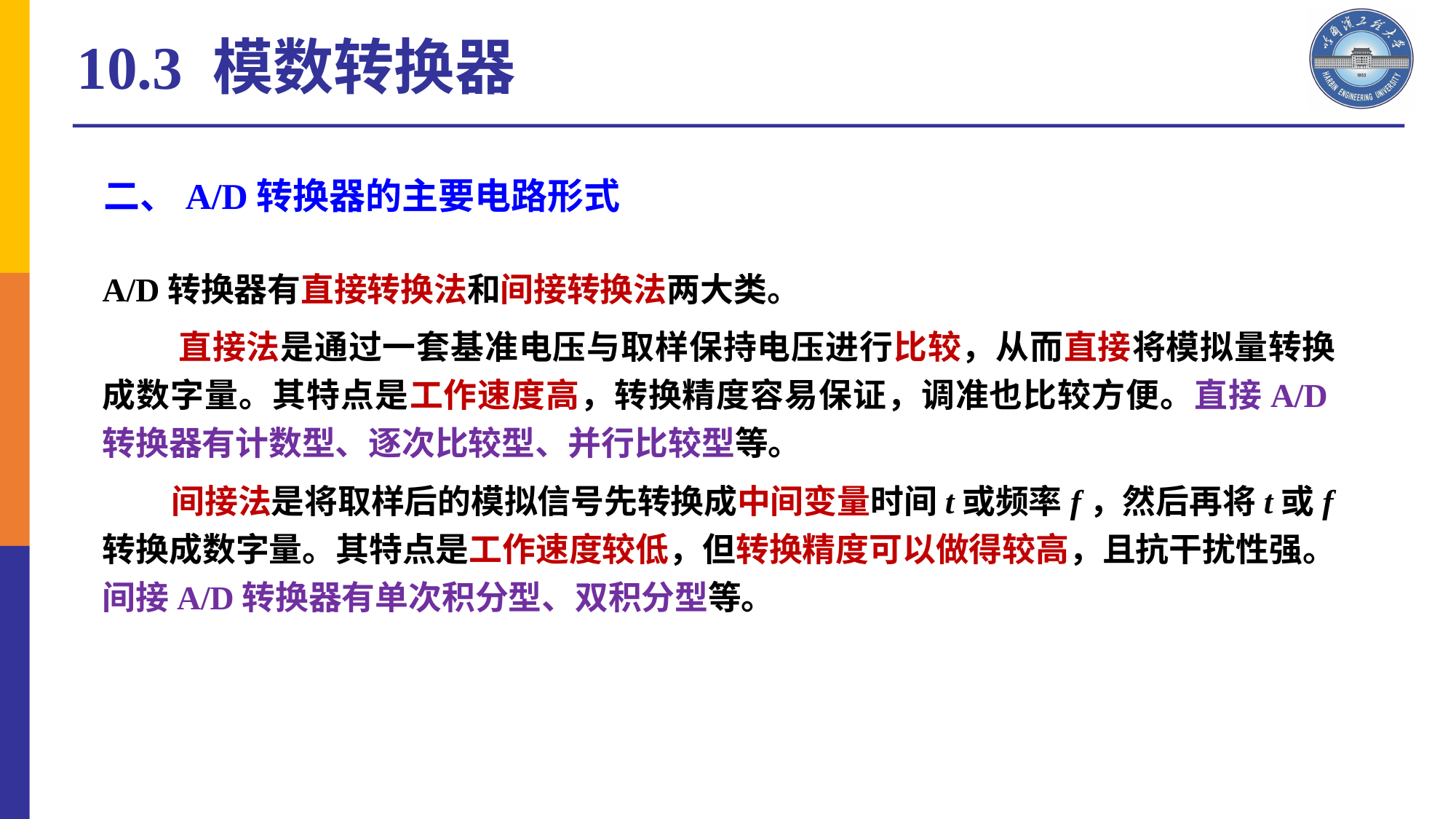

10.3 模数转换器
二、A/D转换器的主要电路形式
A/D转换器有直接转换法和间接转换法两大类。
        直接法是通过一套基准电压与取样保持电压进行比较，从而直接将模拟量转换成数字量。其特点是工作速度高，转换精度容易保证，调准也比较方便。直接A/D转换器有计数型、逐次比较型、并行比较型等。
        间接法是将取样后的模拟信号先转换成中间变量时间t或频率f，然后再将t或f转换成数字量。其特点是工作速度较低，但转换精度可以做得较高，且抗干扰性强。间接A/D转换器有单次积分型、双积分型等。